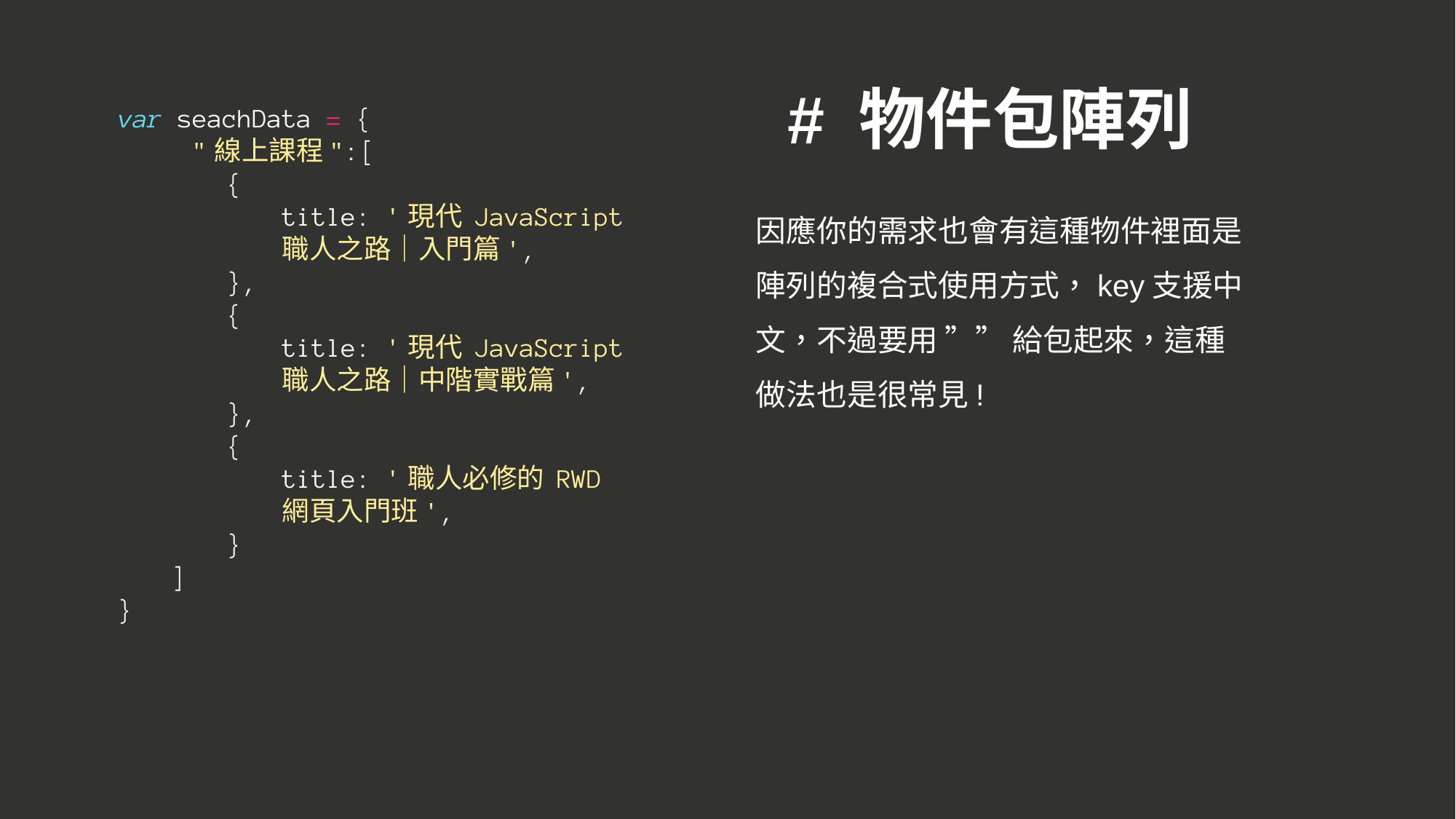

# 物件包陣列
var seachData = {
     "線上課程":[
{
title: '現代 JavaScript 職人之路｜入門篇',
},
{
title: '現代 JavaScript 職人之路｜中階實戰篇',
},
{
title: '職人必修的 RWD 網頁入門班',
}
]
}
因應你的需求也會有這種物件裡面是陣列的複合式使用方式，key支援中文，不過要用 ”” 給包起來，這種做法也是很常見!